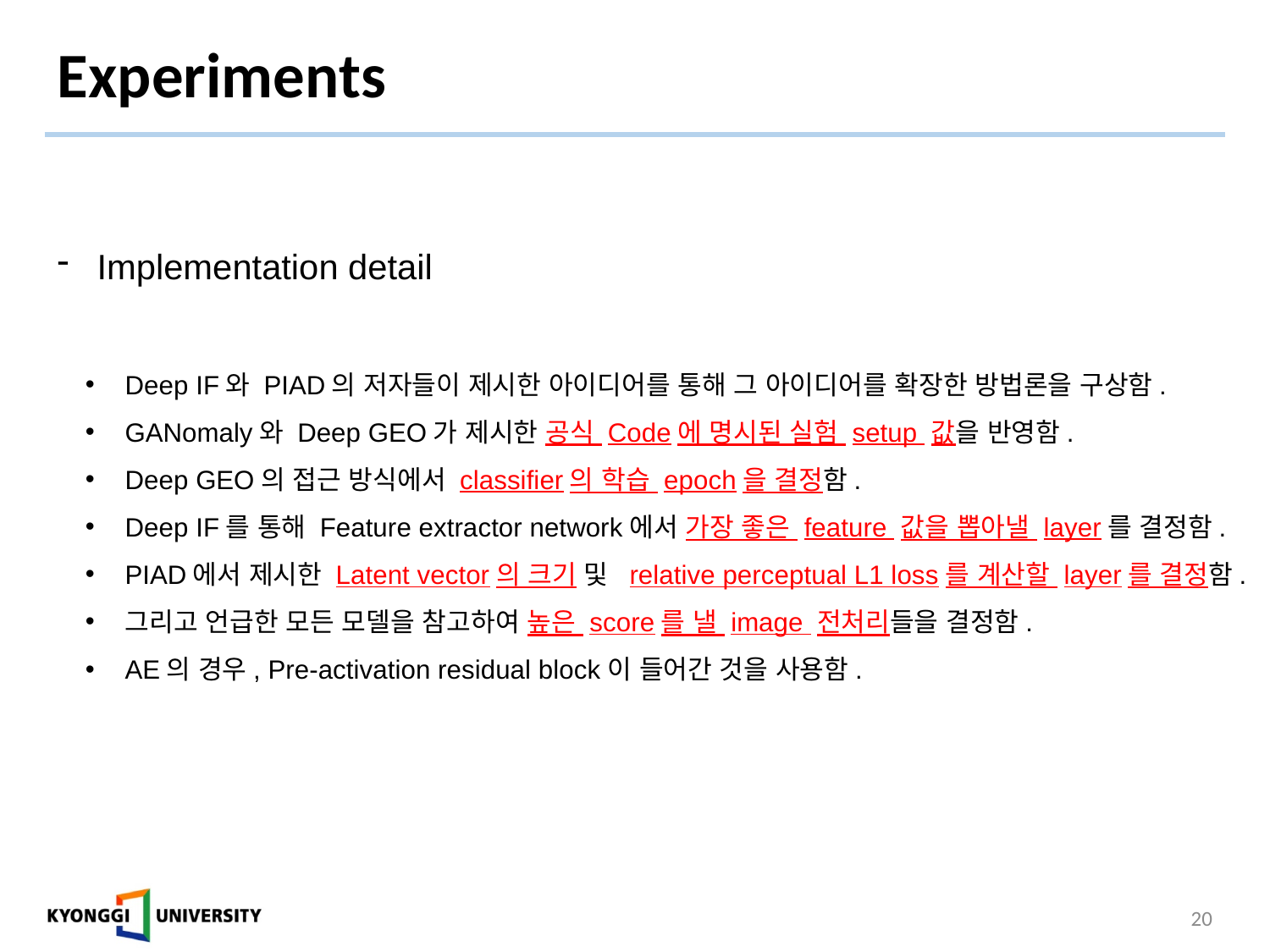

# Experiments
Implementation detail
Deep IF와 PIAD의 저자들이 제시한 아이디어를 통해 그 아이디어를 확장한 방법론을 구상함.
GANomaly와 Deep GEO가 제시한 공식 Code에 명시된 실험 setup 값을 반영함.
Deep GEO의 접근 방식에서 classifier의 학습 epoch을 결정함.
Deep IF를 통해 Feature extractor network에서 가장 좋은 feature 값을 뽑아낼 layer를 결정함.
PIAD에서 제시한 Latent vector의 크기 및  relative perceptual L1 loss를 계산할 layer를 결정함.
그리고 언급한 모든 모델을 참고하여 높은 score를 낼 image 전처리들을 결정함.
AE의 경우, Pre-activation residual block이 들어간 것을 사용함.

20